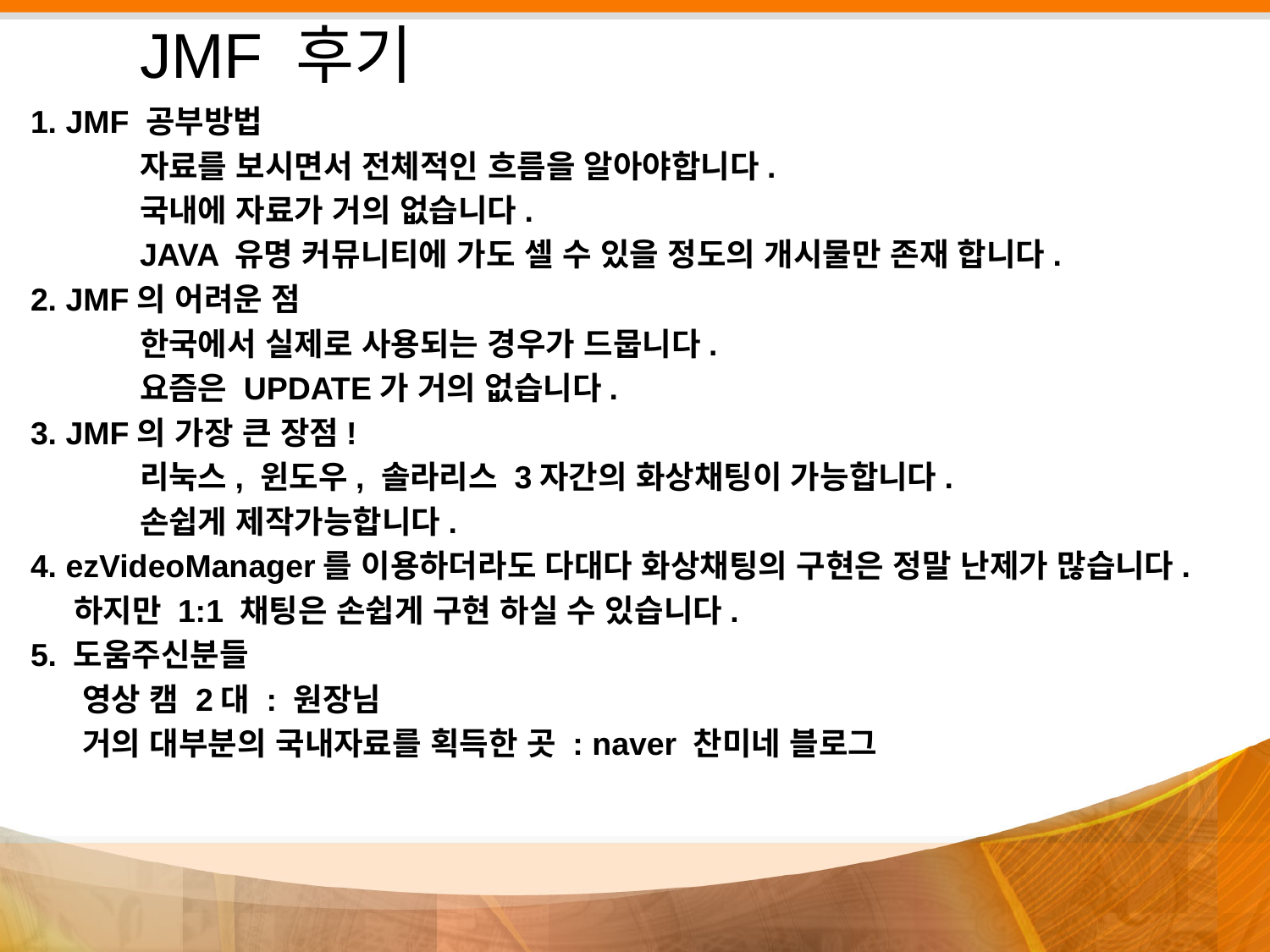

# JMF 후기
  1. JMF 공부방법
	자료를 보시면서 전체적인 흐름을 알아야합니다.
	국내에 자료가 거의 없습니다.
	JAVA 유명 커뮤니티에 가도 셀 수 있을 정도의 개시물만 존재 합니다.
  2. JMF의 어려운 점
	한국에서 실제로 사용되는 경우가 드뭅니다.
	요즘은 UPDATE가 거의 없습니다.
  3. JMF의 가장 큰 장점!
	리눅스, 윈도우, 솔라리스 3자간의 화상채팅이 가능합니다.
	손쉽게 제작가능합니다.
  4. ezVideoManager를 이용하더라도 다대다 화상채팅의 구현은 정말 난제가 많습니다.
      하지만 1:1 채팅은 손쉽게 구현 하실 수 있습니다.
  5. 도움주신분들
       영상 캠 2대 : 원장님
       거의 대부분의 국내자료를 획득한 곳 : naver 찬미네 블로그